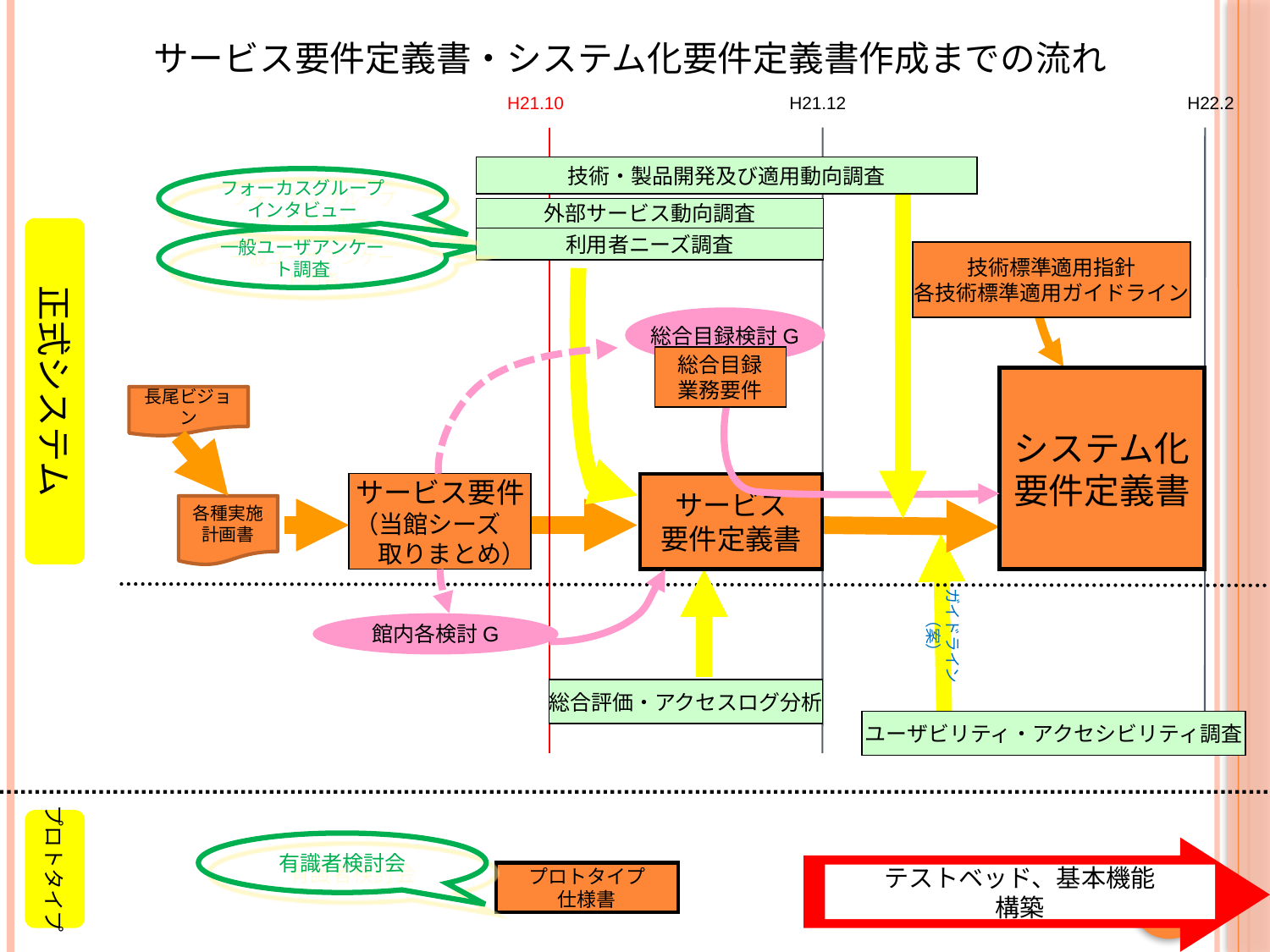

サービス要件定義書・システム化要件定義書作成までの流れ
H21.10
H21.12
H22.2
技術・製品開発及び適用動向調査

正式システム
利用者ニーズ調査
技術標準適用指針
各技術標準適用ガイドライン

総合目録検討G
総合目録
業務要件

システム化
要件定義書

サービス要件
（当館シーズ
　取りまとめ）
サービス
要件定義書

ガイドライン（案）

館内各検討G
総合評価・アクセスログ分析
ユーザビリティ・アクセシビリティ調査

プロトタイプ

テストベッド、基本機能
構築
フォーカスグループインタビュー
外部サービス動向調査
一般ユーザアンケート調査
長尾ビジョン

各種実施計画書
有識者検討会
プロトタイプ
仕様書
31